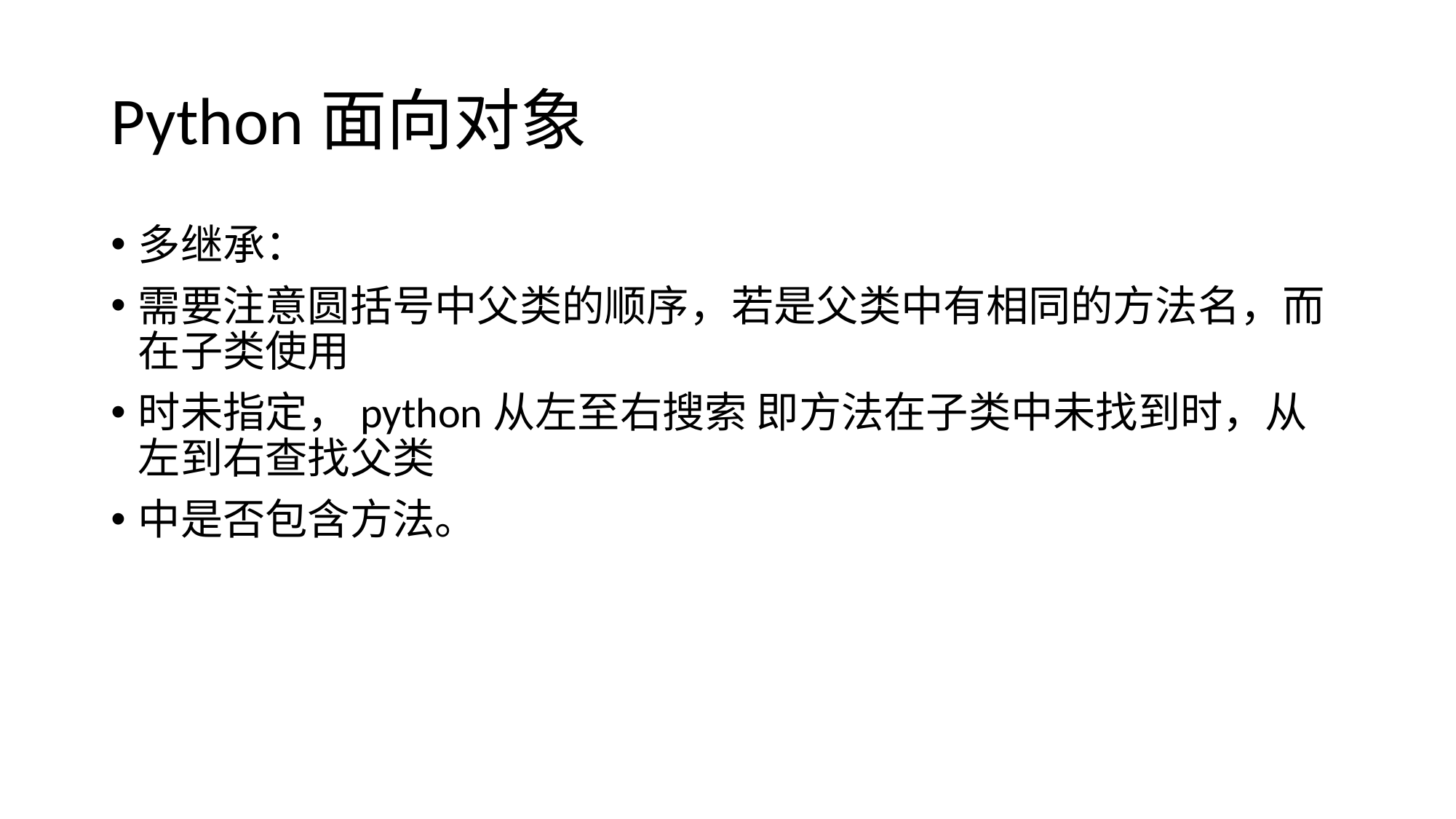

# Python面向对象
多继承：
需要注意圆括号中父类的顺序，若是父类中有相同的方法名，而在子类使用
时未指定，python从左至右搜索 即方法在子类中未找到时，从左到右查找父类
中是否包含方法。